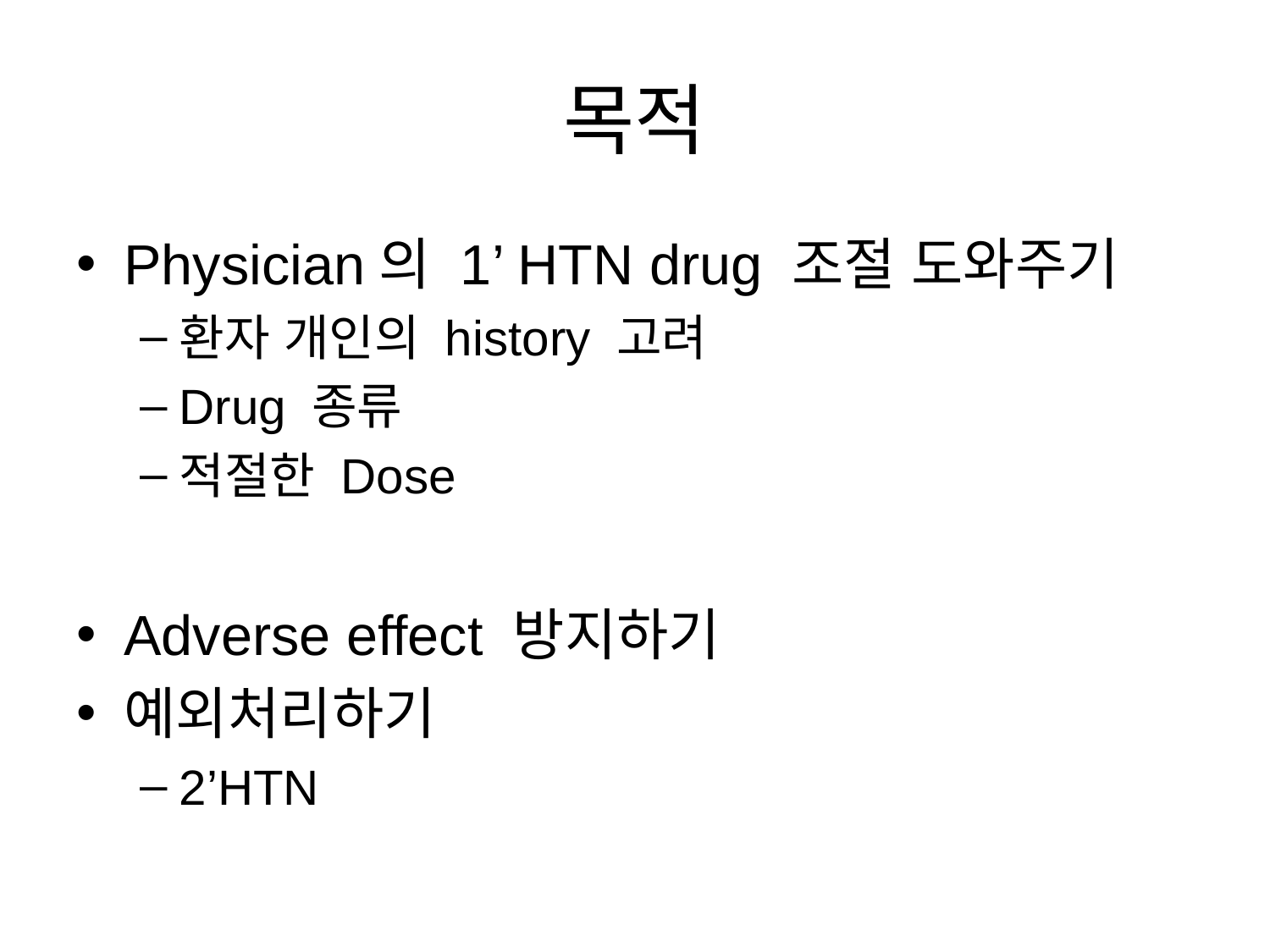

# 목적
Physician의 1’ HTN drug 조절 도와주기
환자 개인의 history 고려
Drug 종류
적절한 Dose

Adverse effect 방지하기
예외처리하기
2’HTN